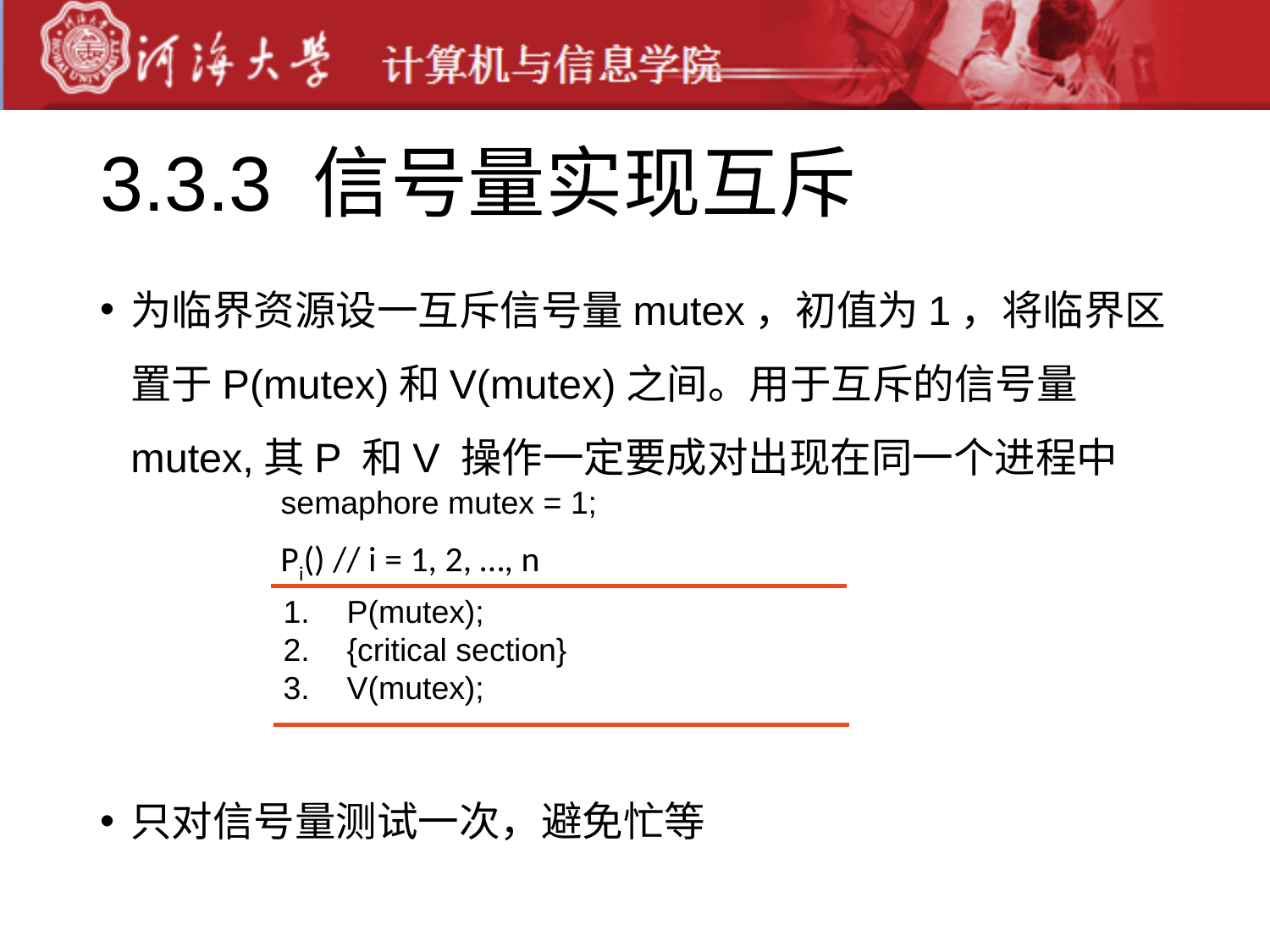

# 3.3.3 信号量实现互斥
为临界资源设一互斥信号量mutex，初值为1，将临界区置于P(mutex)和V(mutex)之间。用于互斥的信号量mutex,其P 和V 操作一定要成对出现在同一个进程中

只对信号量测试一次，避免忙等
semaphore mutex = 1;
P(mutex);
{critical section}
V(mutex);
Pi() // i = 1, 2, …, n